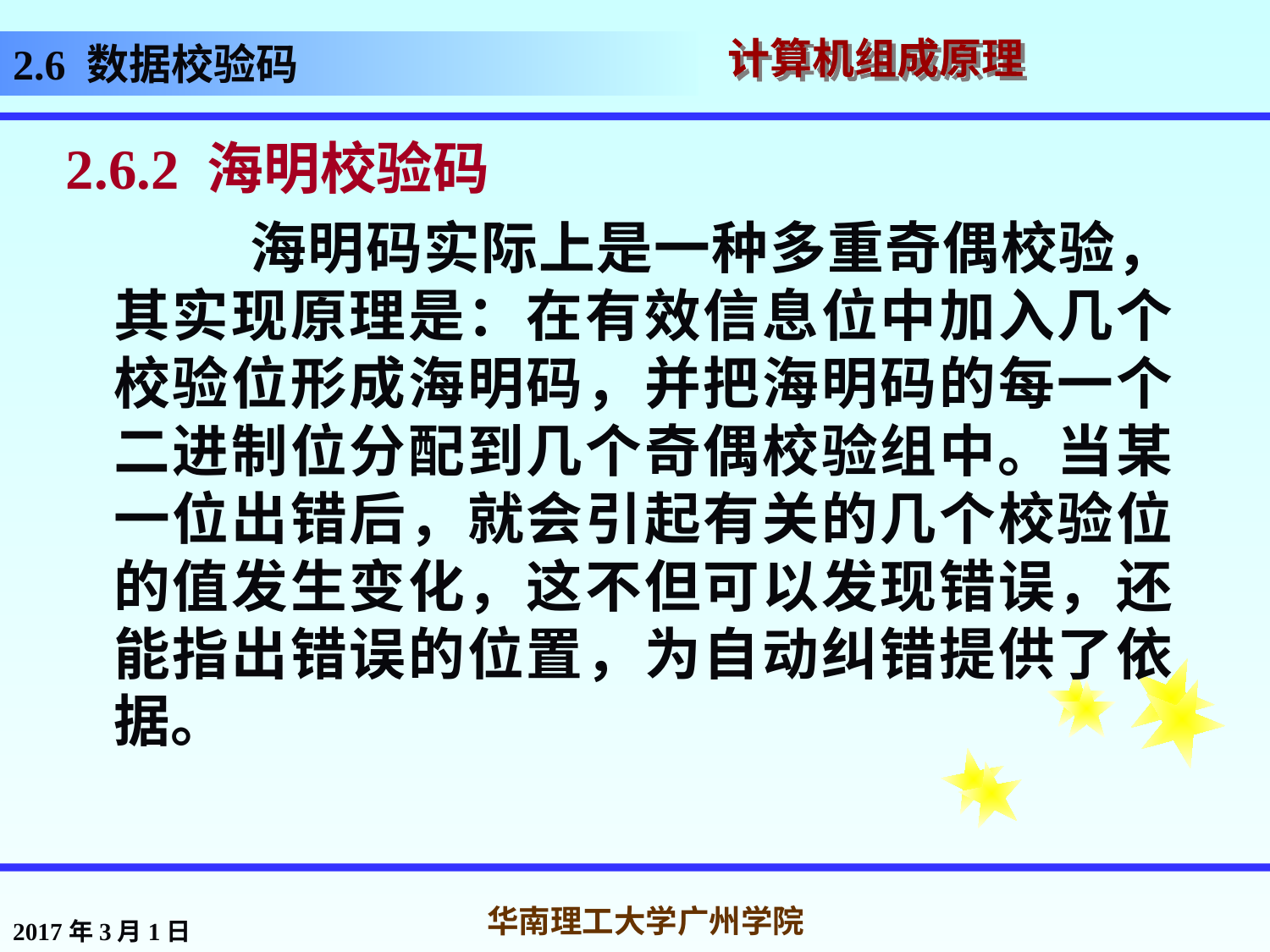

# 2.6 数据校验码
2.6.2 海明校验码
            海明码实际上是一种多重奇偶校验，其实现原理是：在有效信息位中加入几个校验位形成海明码，并把海明码的每一个二进制位分配到几个奇偶校验组中。当某一位出错后，就会引起有关的几个校验位的值发生变化，这不但可以发现错误，还能指出错误的位置，为自动纠错提供了依据。
2017年3月1日
华南理工大学广州学院